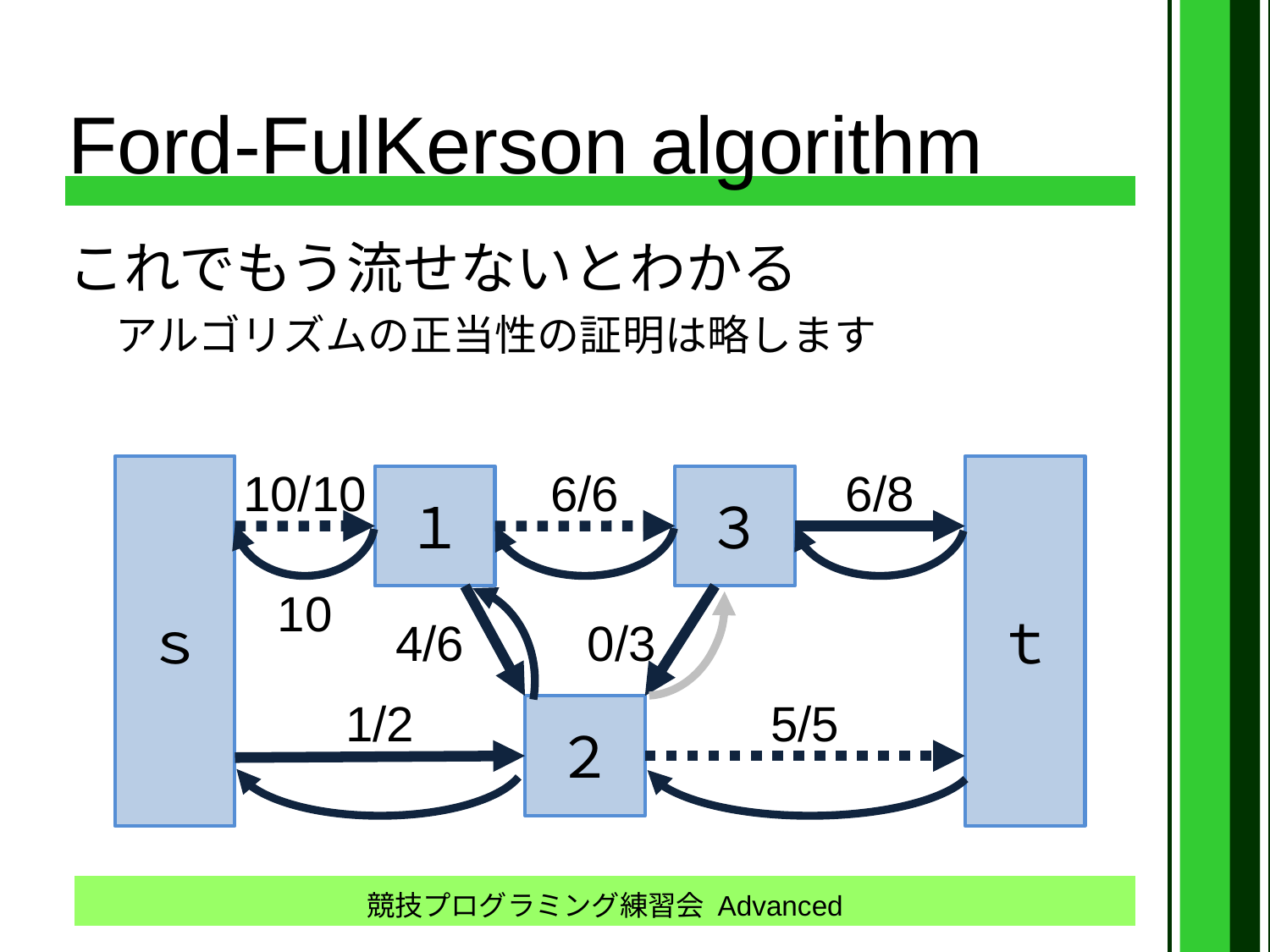

# Ford-FulKerson algorithm
これでもう流せないとわかる
	アルゴリズムの正当性の証明は略します
ｓ
10/10
6/6
6/8
ｔ

１

３

10

4/6
0/3
1/2
5/5
２

競技プログラミング練習会 Advanced